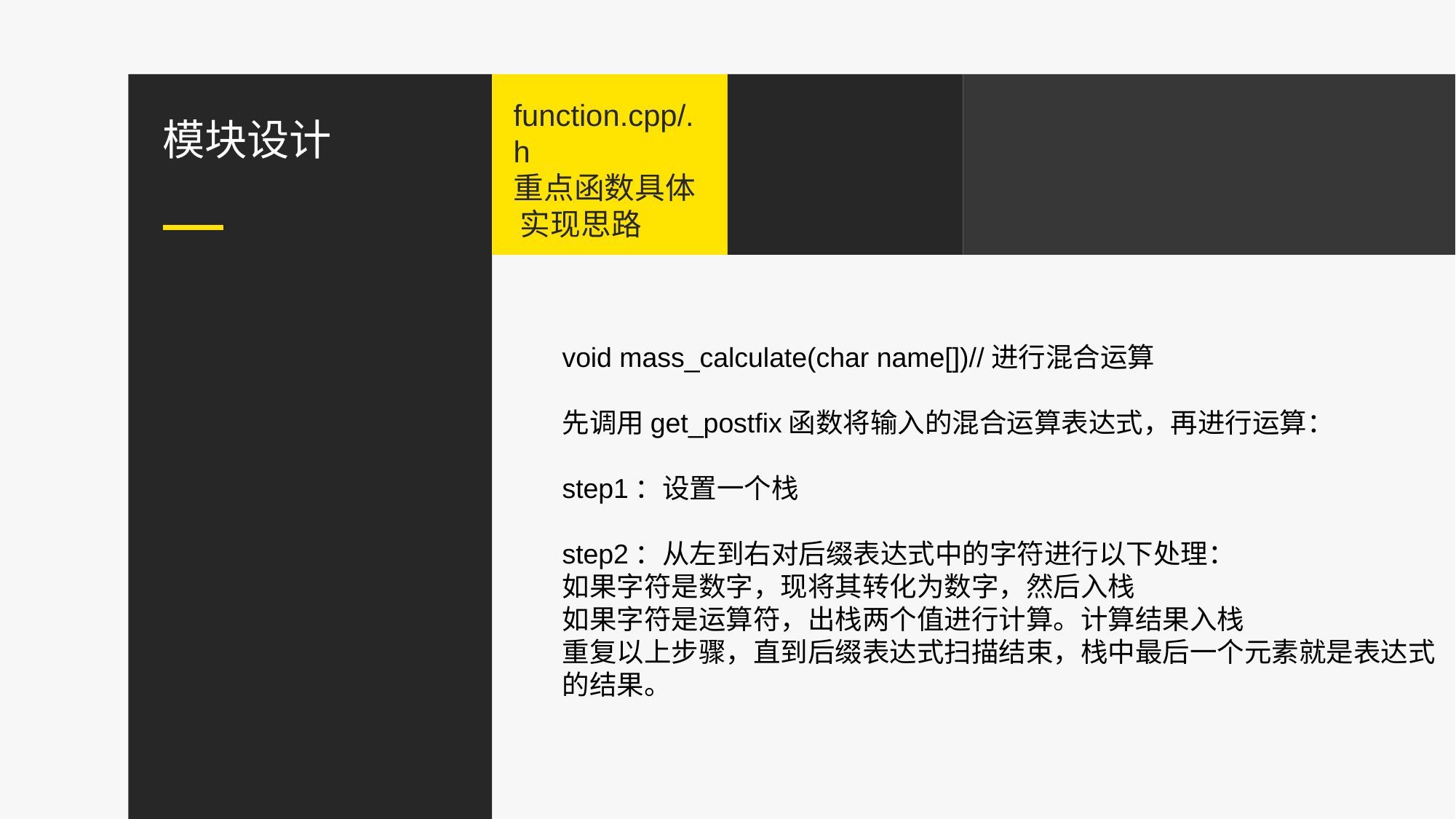

function.cpp/.h
重点函数具体   实现思路
模块设计

void mass_calculate(char name[])//进行混合运算

先调用get_postfix函数将输入的混合运算表达式，再进行运算：

step1：设置一个栈

step2：从左到右对后缀表达式中的字符进行以下处理：
如果字符是数字，现将其转化为数字，然后入栈
如果字符是运算符，出栈两个值进行计算。计算结果入栈
重复以上步骤，直到后缀表达式扫描结束，栈中最后一个元素就是表达式的结果。